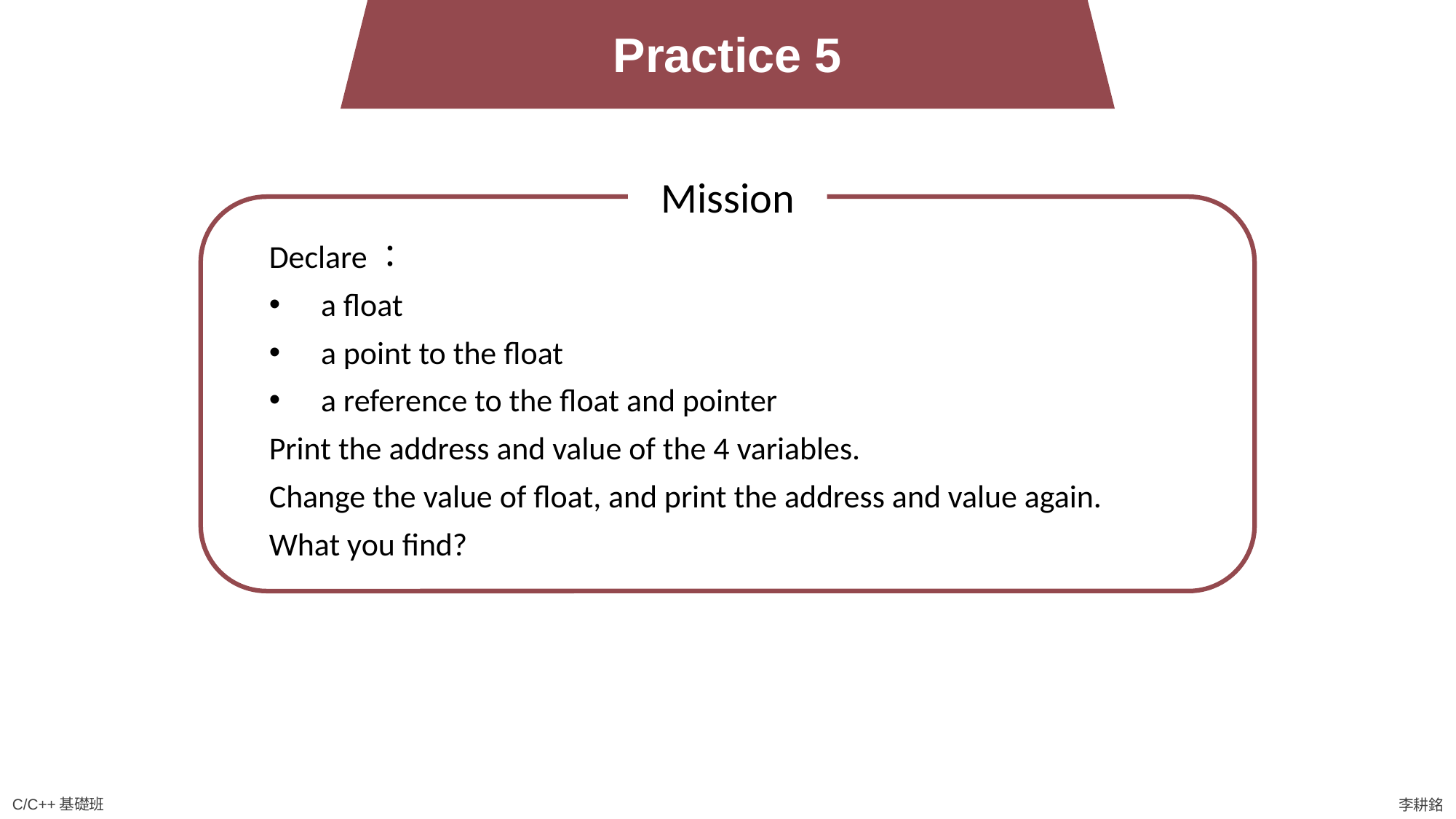

Practice 5
Mission

Declare：
a float
a point to the float
a reference to the float and pointer
Print the address and value of the 4 variables.
Change the value of float, and print the address and value again.
What you find?
C/C++基礎班
李耕銘